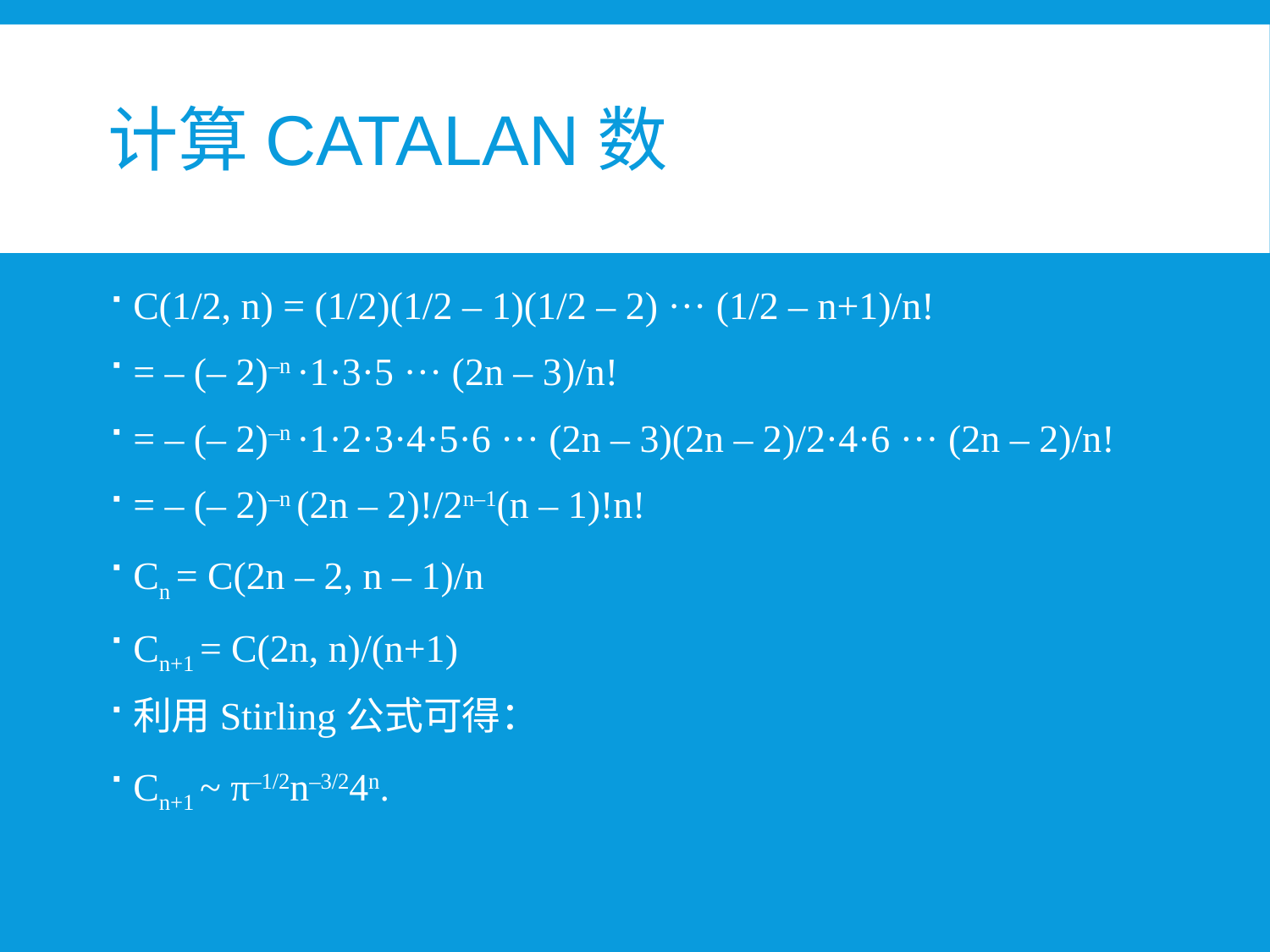

# 计算Catalan数
C(1/2, n) = (1/2)(1/2 – 1)(1/2 – 2) ··· (1/2 – n+1)/n!
= – (– 2)–n ·1·3·5 ··· (2n – 3)/n!
= – (– 2)–n ·1·2·3·4·5·6 ··· (2n – 3)(2n – 2)/2·4·6 ··· (2n – 2)/n!
= – (– 2)–n (2n – 2)!/2n–1(n – 1)!n!
Cn = C(2n – 2, n – 1)/n
Cn+1 = C(2n, n)/(n+1)
利用Stirling公式可得：
Cn+1 ~ π–1/2n–3/24n.